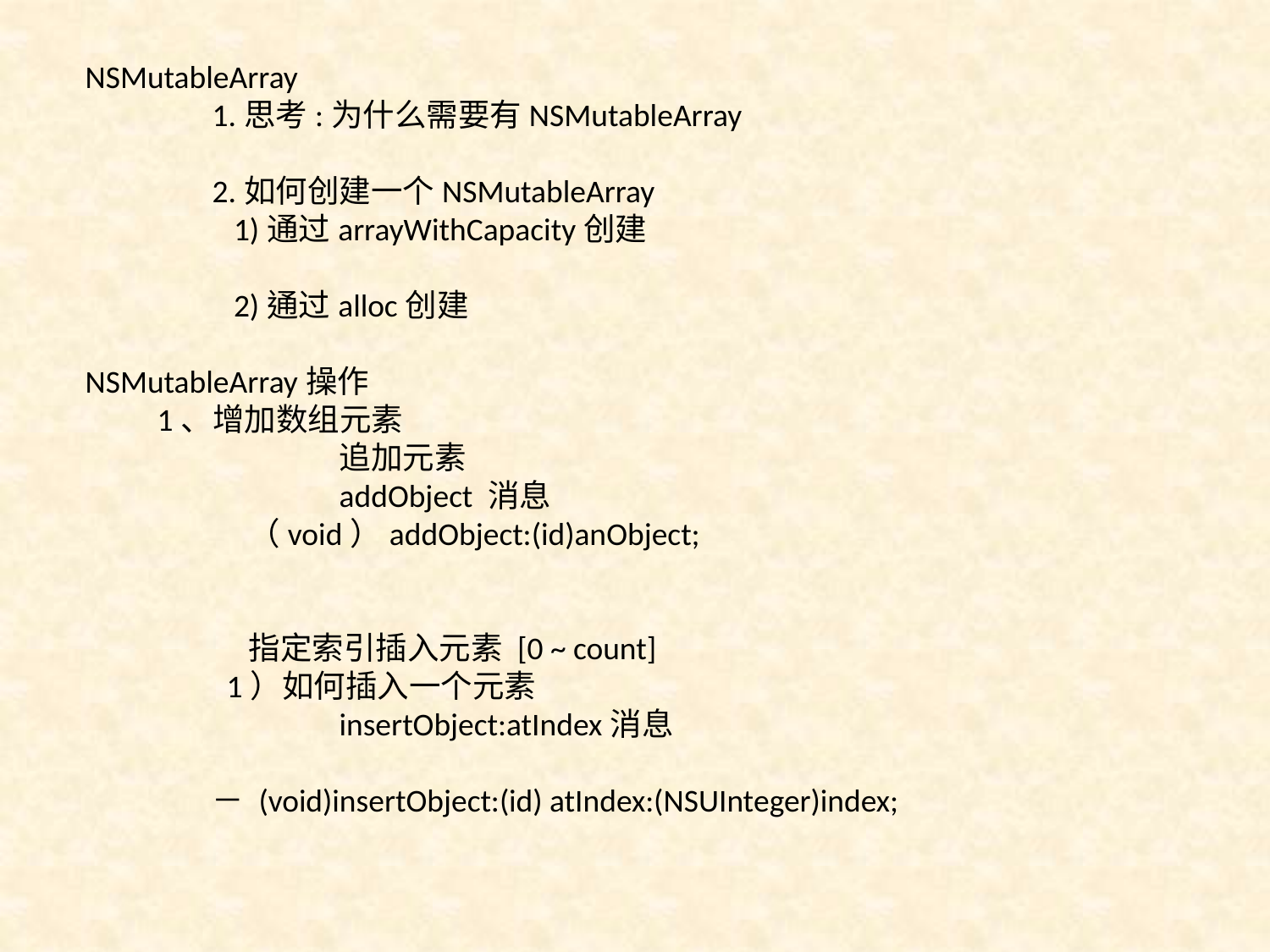

NSMutableArray
	1.思考:为什么需要有NSMutableArray

	2.如何创建一个NSMutableArray
	   1)通过arrayWithCapacity创建

	   2)通过alloc创建

NSMutableArray操作
          1、增加数组元素
		追加元素
		addObject 消息
	    （void）addObject:(id)anObject;

	    指定索引插入元素 [0 ~ count]
	  1）如何插入一个元素
		insertObject:atIndex消息

	－ (void)insertObject:(id) atIndex:(NSUInteger)index;